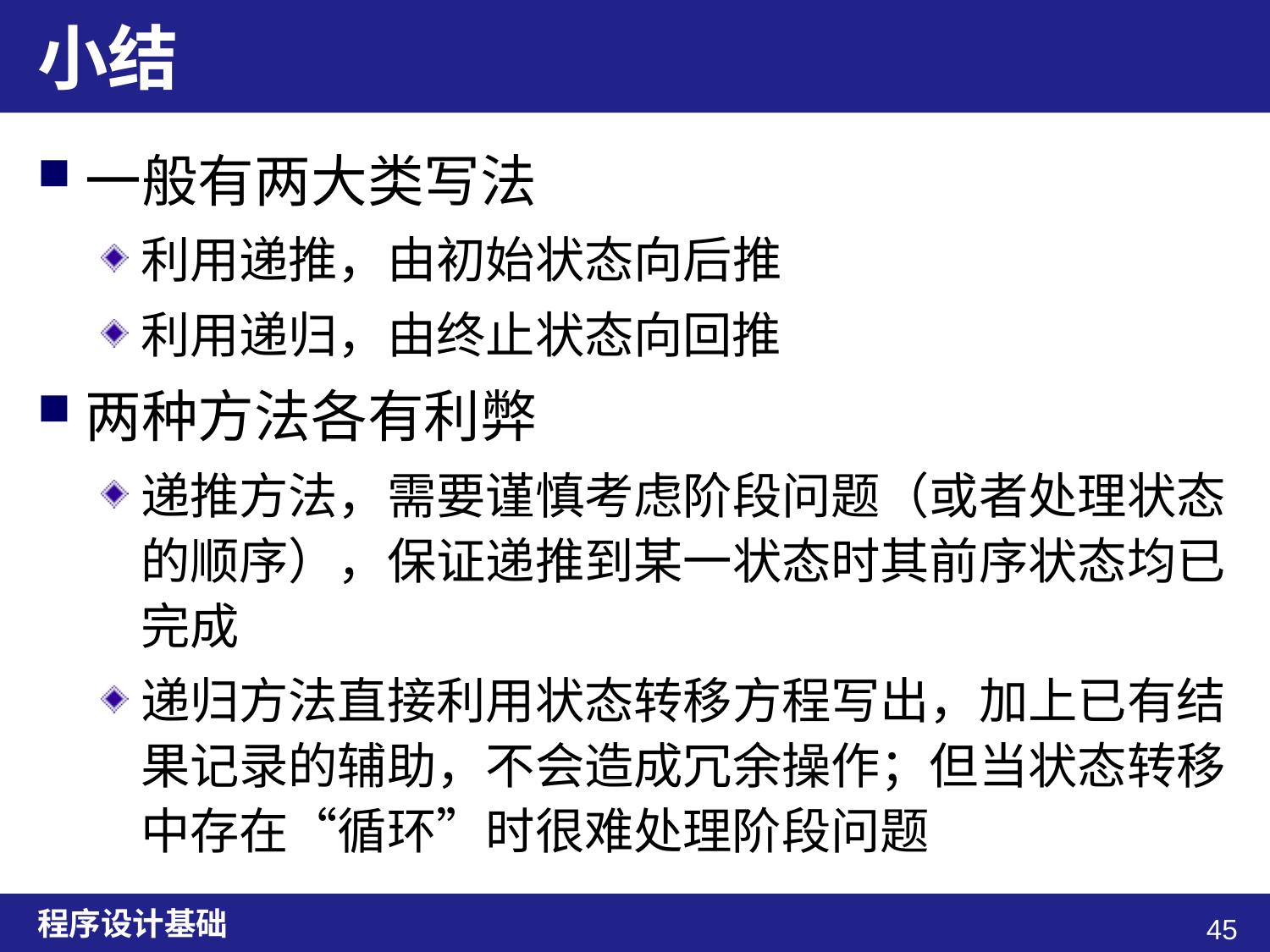

# 小结
一般有两大类写法
利用递推，由初始状态向后推
利用递归，由终止状态向回推
两种方法各有利弊
递推方法，需要谨慎考虑阶段问题（或者处理状态的顺序），保证递推到某一状态时其前序状态均已完成
递归方法直接利用状态转移方程写出，加上已有结果记录的辅助，不会造成冗余操作；但当状态转移中存在“循环”时很难处理阶段问题